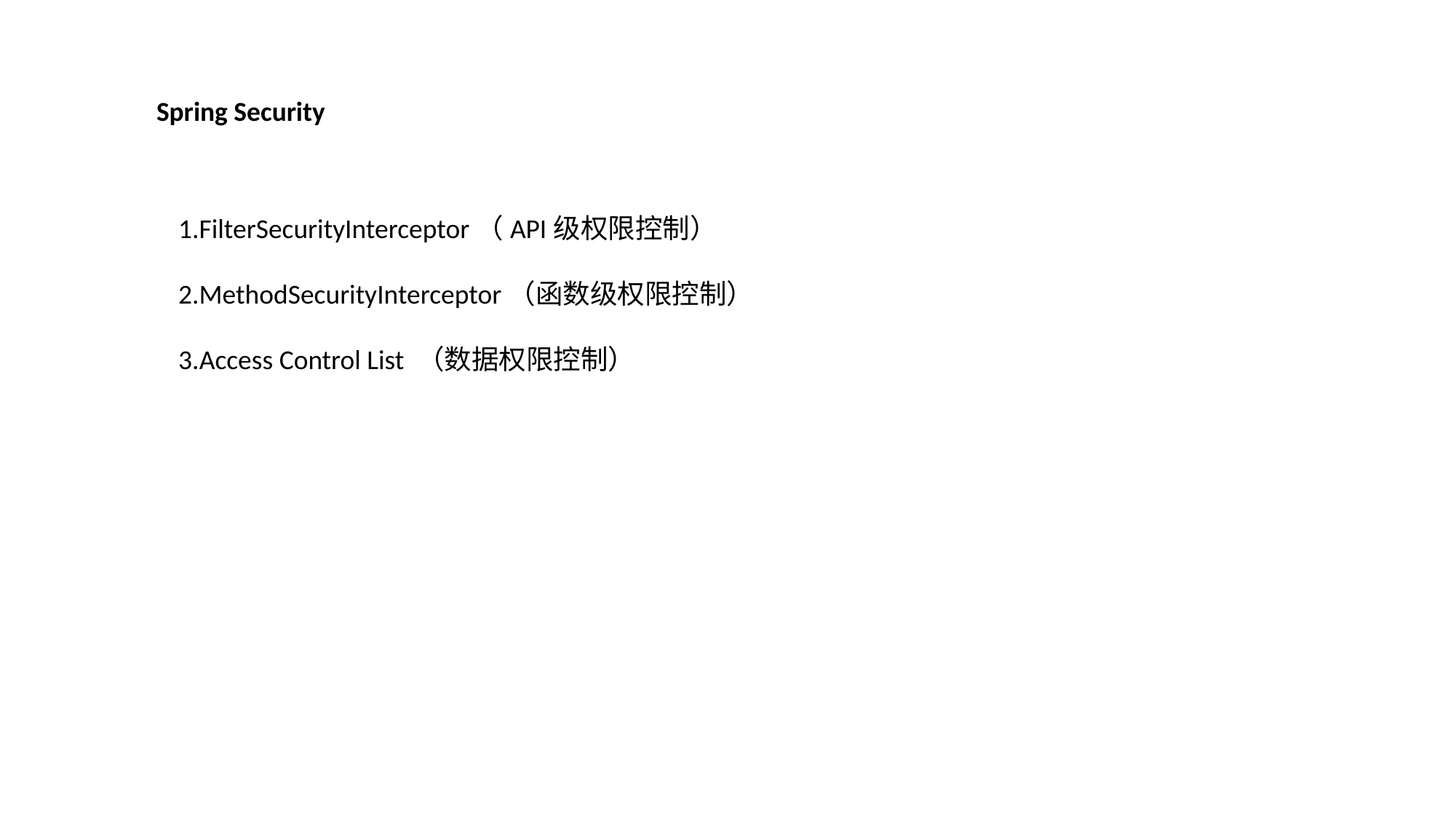

Spring Security
1.FilterSecurityInterceptor（API级权限控制）

2.MethodSecurityInterceptor（函数级权限控制）

3.Access Control List （数据权限控制）